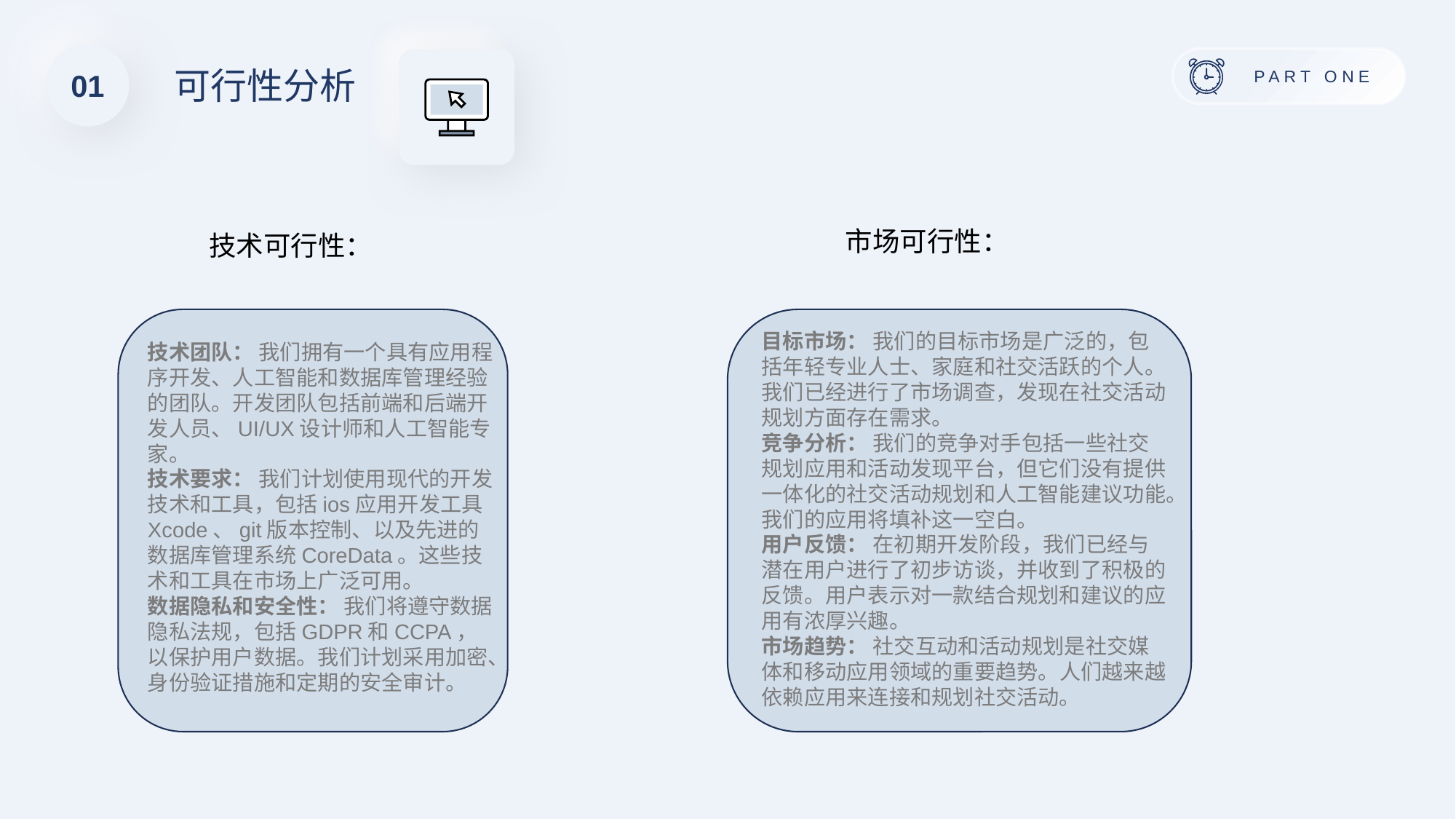

01

可行性分析

市场可行性：

技术可行性：

目标市场： 我们的目标市场是广泛的，包括年轻专业人士、家庭和社交活跃的个人。我们已经进行了市场调查，发现在社交活动规划方面存在需求。
竞争分析： 我们的竞争对手包括一些社交规划应用和活动发现平台，但它们没有提供一体化的社交活动规划和人工智能建议功能。我们的应用将填补这一空白。
用户反馈： 在初期开发阶段，我们已经与潜在用户进行了初步访谈，并收到了积极的反馈。用户表示对一款结合规划和建议的应用有浓厚兴趣。
市场趋势： 社交互动和活动规划是社交媒体和移动应用领域的重要趋势。人们越来越依赖应用来连接和规划社交活动。

技术团队： 我们拥有一个具有应用程序开发、人工智能和数据库管理经验的团队。开发团队包括前端和后端开发人员、UI/UX设计师和人工智能专家。
技术要求： 我们计划使用现代的开发技术和工具，包括ios应用开发工具Xcode、git版本控制、以及先进的数据库管理系统CoreData。这些技术和工具在市场上广泛可用。
数据隐私和安全性： 我们将遵守数据隐私法规，包括GDPR和CCPA，以保护用户数据。我们计划采用加密、身份验证措施和定期的安全审计。